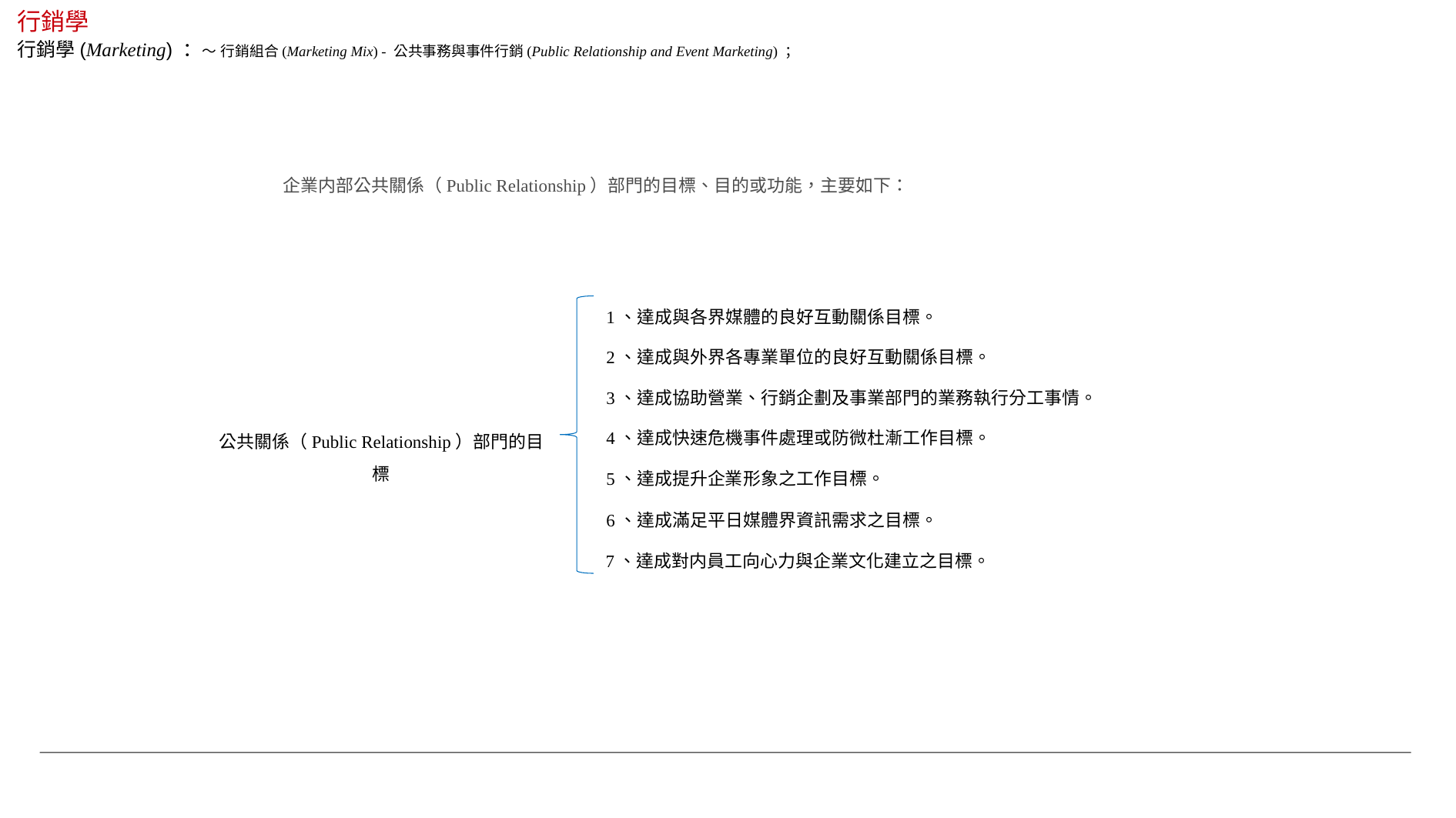

行銷學
行銷學(Marketing) ：～ 行銷組合(Marketing Mix) - 公共事務與事件行銷(Public Relationship and Event Marketing) ；
企業内部公共關係（Public Relationship）部門的目標、目的或功能，主要如下：
1、達成與各界媒體的良好互動關係目標。

2、達成與外界各專業單位的良好互動關係目標。
3、達成協助營業、行銷企劃及事業部門的業務執行分工事情。
4、達成快速危機事件處理或防微杜漸工作目標。
公共關係（Public Relationship）部門的目標
5、達成提升企業形象之工作目標。
6、達成滿足平日媒體界資訊需求之目標。
7、達成對内員工向心力與企業文化建立之目標。